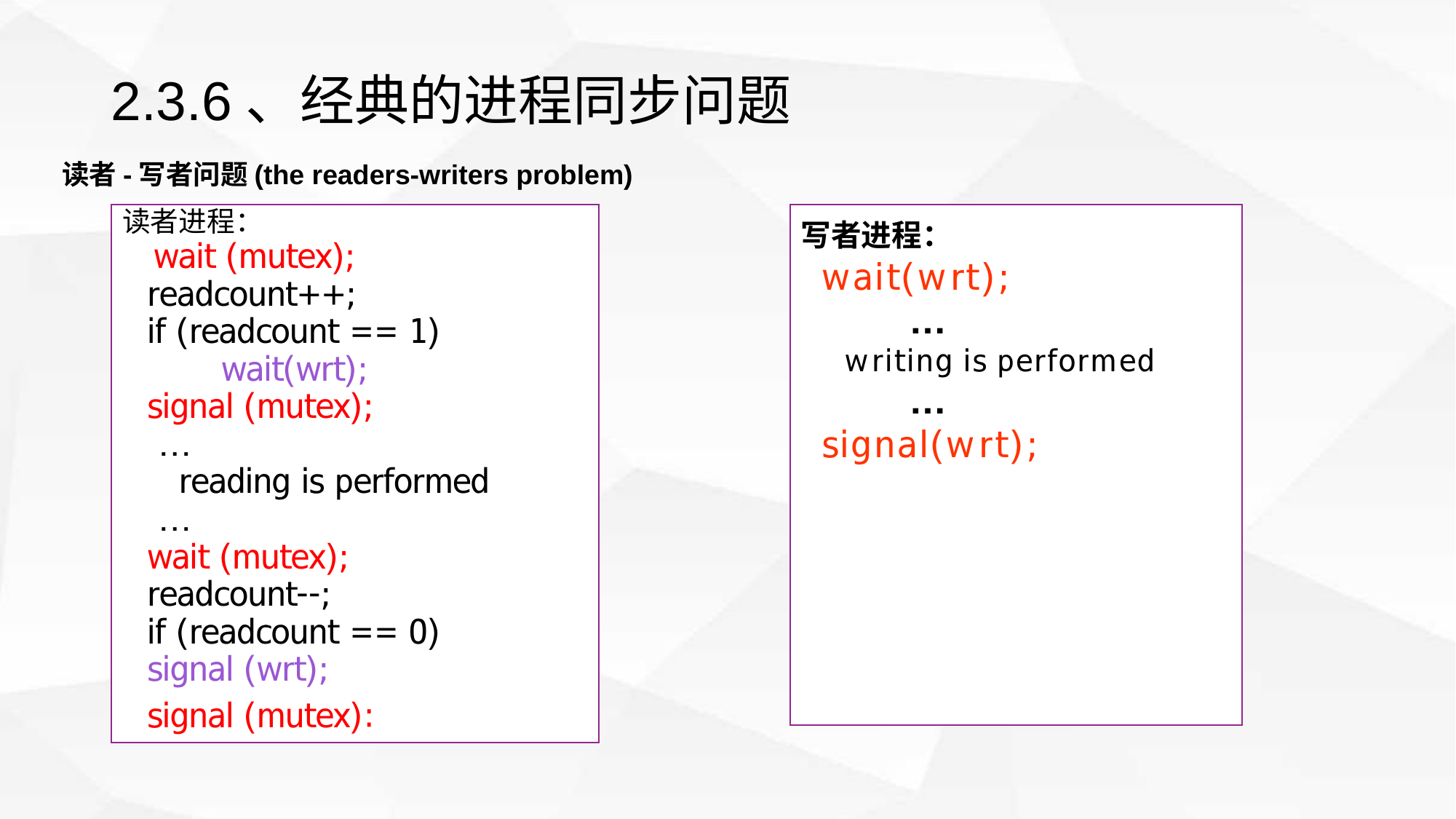

# 2.3.6、经典的进程同步问题
读者-写者问题(the readers-writers problem)
读者进程：
   wait (mutex);
	readcount++;
	if (readcount == 1)
	       wait(wrt);
	signal (mutex);
			 …
	   reading is performed
			 …
	wait (mutex);
	readcount--;
	if (readcount == 0)
		signal (wrt);
	signal (mutex):
写者进程：
  wait(wrt);
	…
     writing is performed
	…
  signal(wrt);